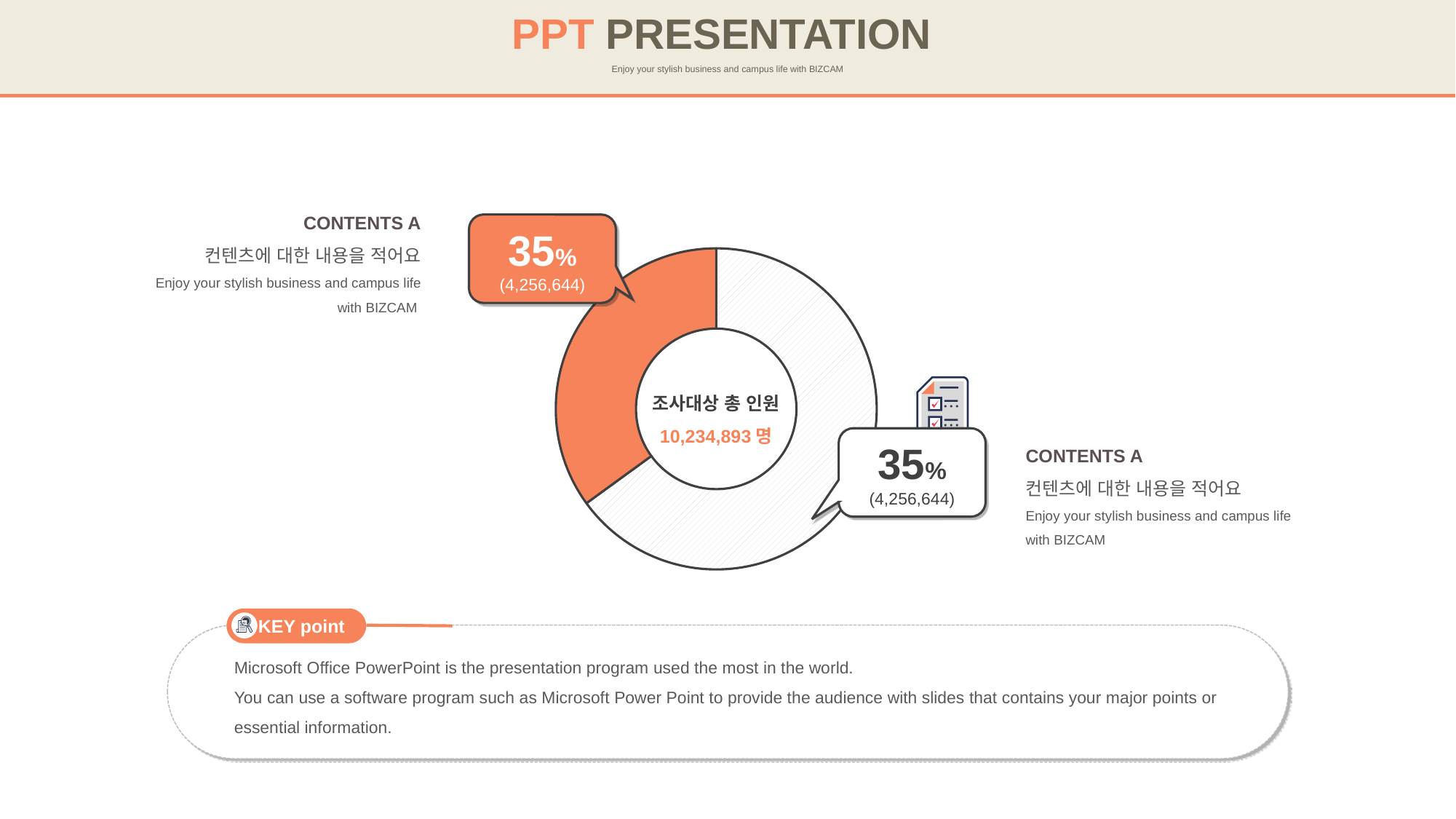

PPT PRESENTATION
Enjoy your stylish business and campus life with BIZCAM
CONTENTS A
컨텐츠에 대한 내용을 적어요
Enjoy your stylish business and campus life with BIZCAM
35%
(4,256,644)

### Chart

| Category | 판매 |
|---|---|
| 1분기 | 0.65 |
| 2분기 | 0.35 |

조사대상 총 인원
10,234,893명
35%
(4,256,644)
CONTENTS A
컨텐츠에 대한 내용을 적어요
Enjoy your stylish business and campus life with BIZCAM
KEY point

Microsoft Office PowerPoint is the presentation program used the most in the world.
You can use a software program such as Microsoft Power Point to provide the audience with slides that contains your major points or essential information.